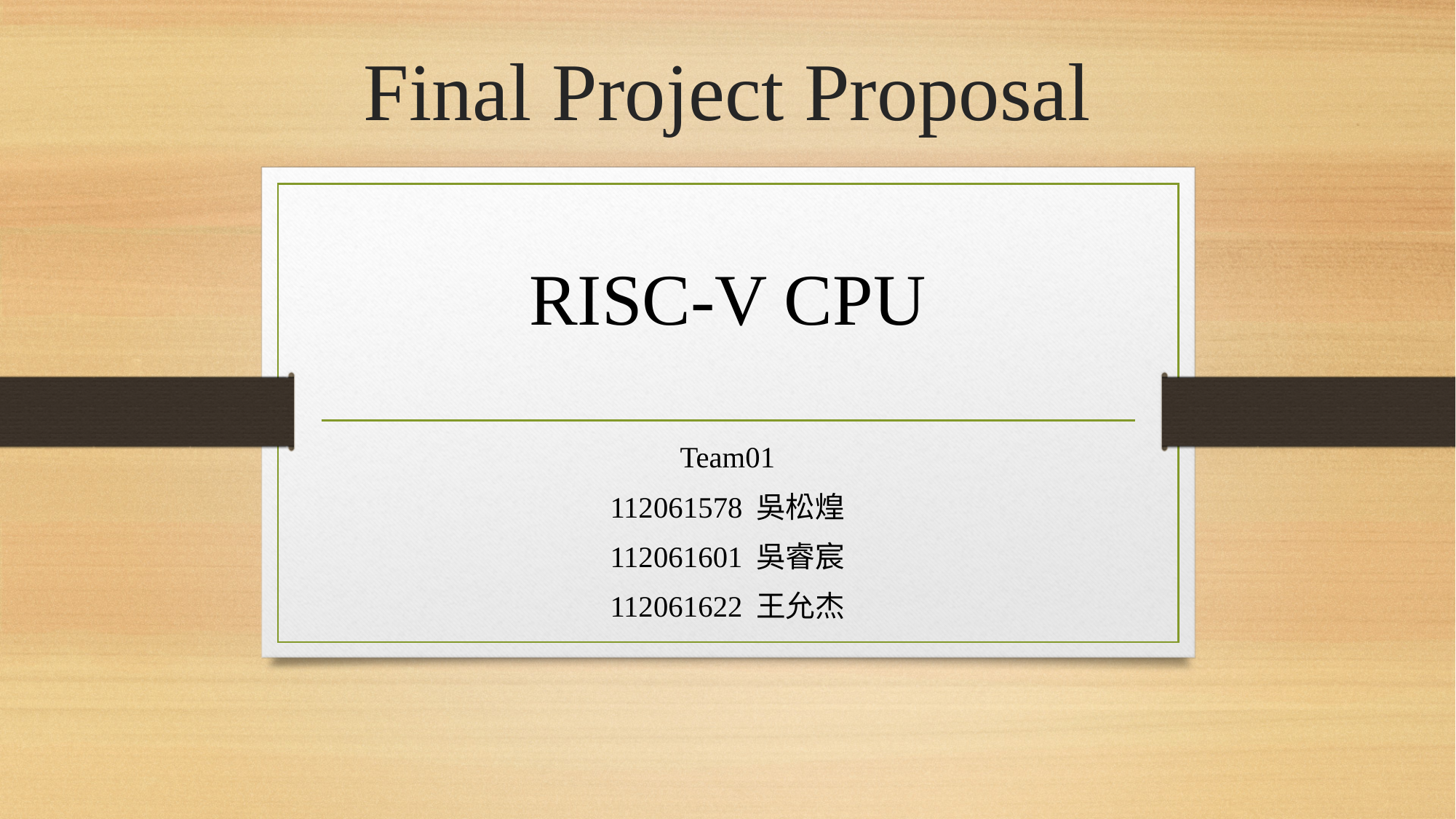

# Final Project Proposal
RISC-V CPU
Team01
112061578 吳松煌
112061601 吳睿宸
112061622 王允杰